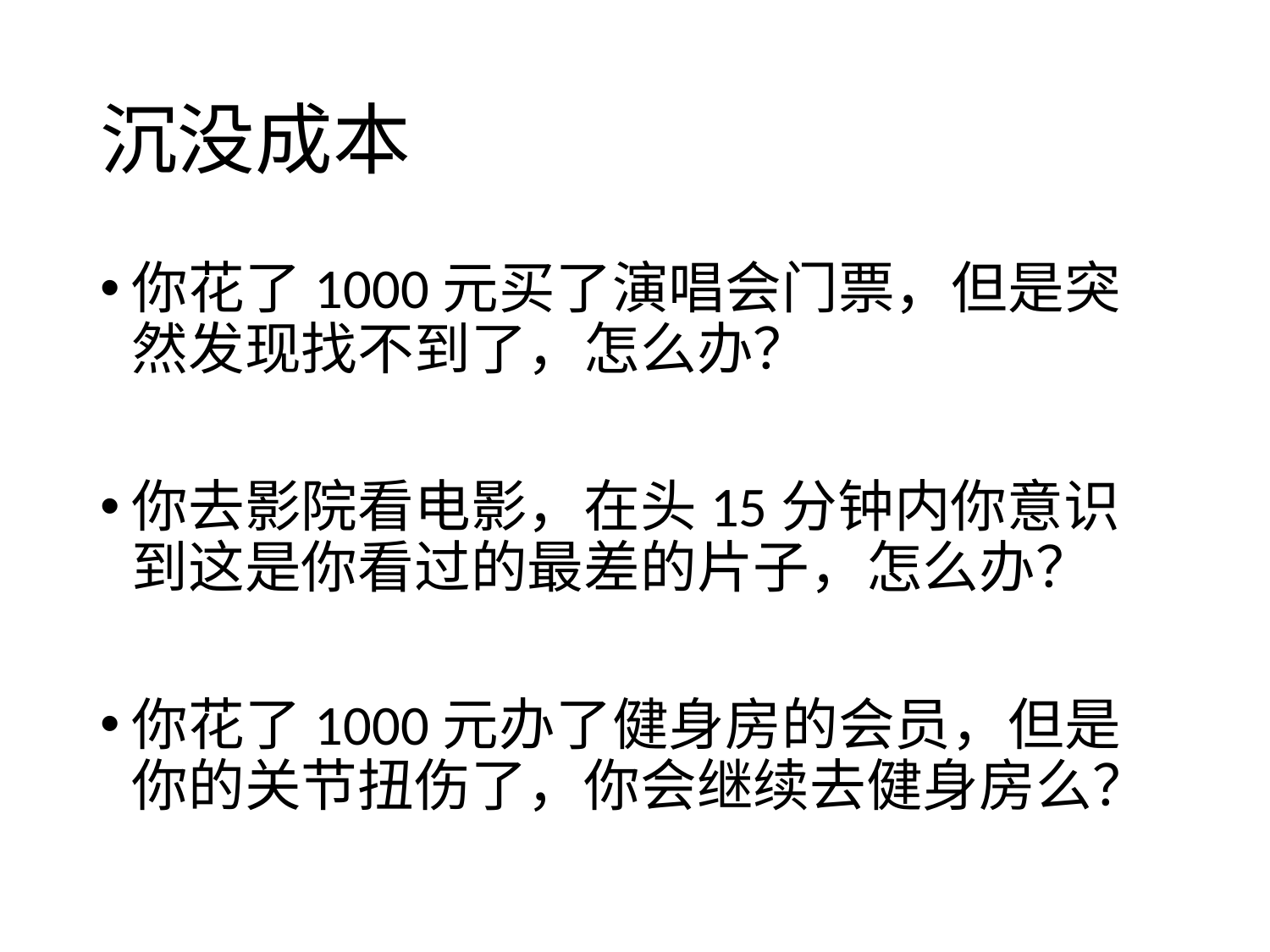

# 沉没成本
你花了1000元买了演唱会门票，但是突然发现找不到了，怎么办？

你去影院看电影，在头15分钟内你意识到这是你看过的最差的片子，怎么办？

你花了1000元办了健身房的会员，但是你的关节扭伤了，你会继续去健身房么？